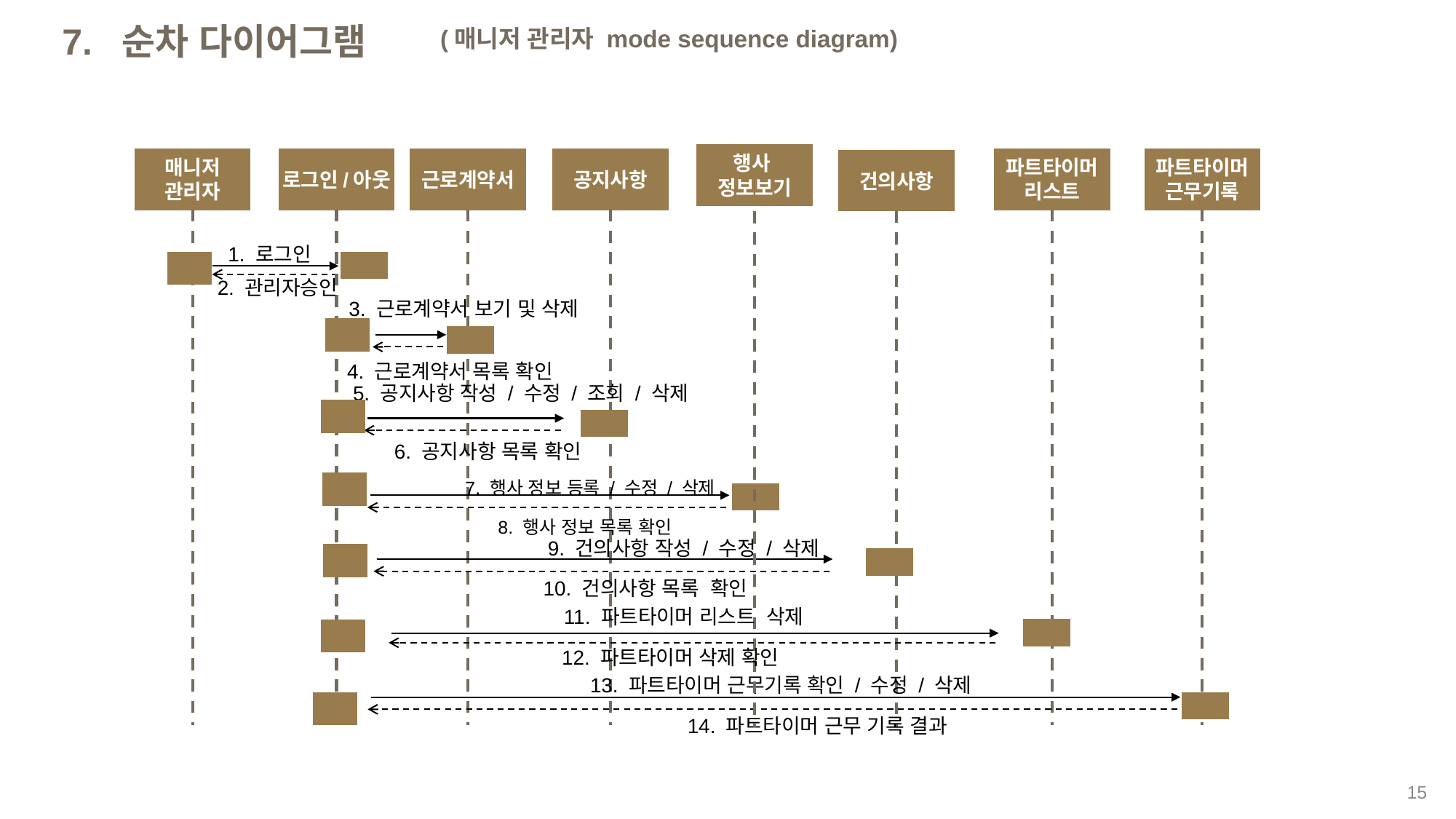

7.  순차 다이어그램
(매니저 관리자 mode sequence diagram)
행사
정보보기
매니저
관리자
로그인/아웃
근로계약서
공지사항
파트타이머 리스트
파트타이머
근무기록
건의사항
1. 로그인

2. 관리자승인
3. 근로계약서 보기 및 삭제

4. 근로계약서 목록 확인
5. 공지사항 작성 / 수정 / 조회 / 삭제

6. 공지사항 목록 확인
7. 행사 정보 등록 / 수정 / 삭제

8. 행사 정보 목록 확인
9. 건의사항 작성 / 수정 / 삭제

10. 건의사항 목록  확인
13. 파트타이머 근무기록 확인 / 수정 / 삭제

14. 파트타이머 근무 기록 결과

11. 파트타이머 리스트  삭제

12. 파트타이머 삭제 확인

15